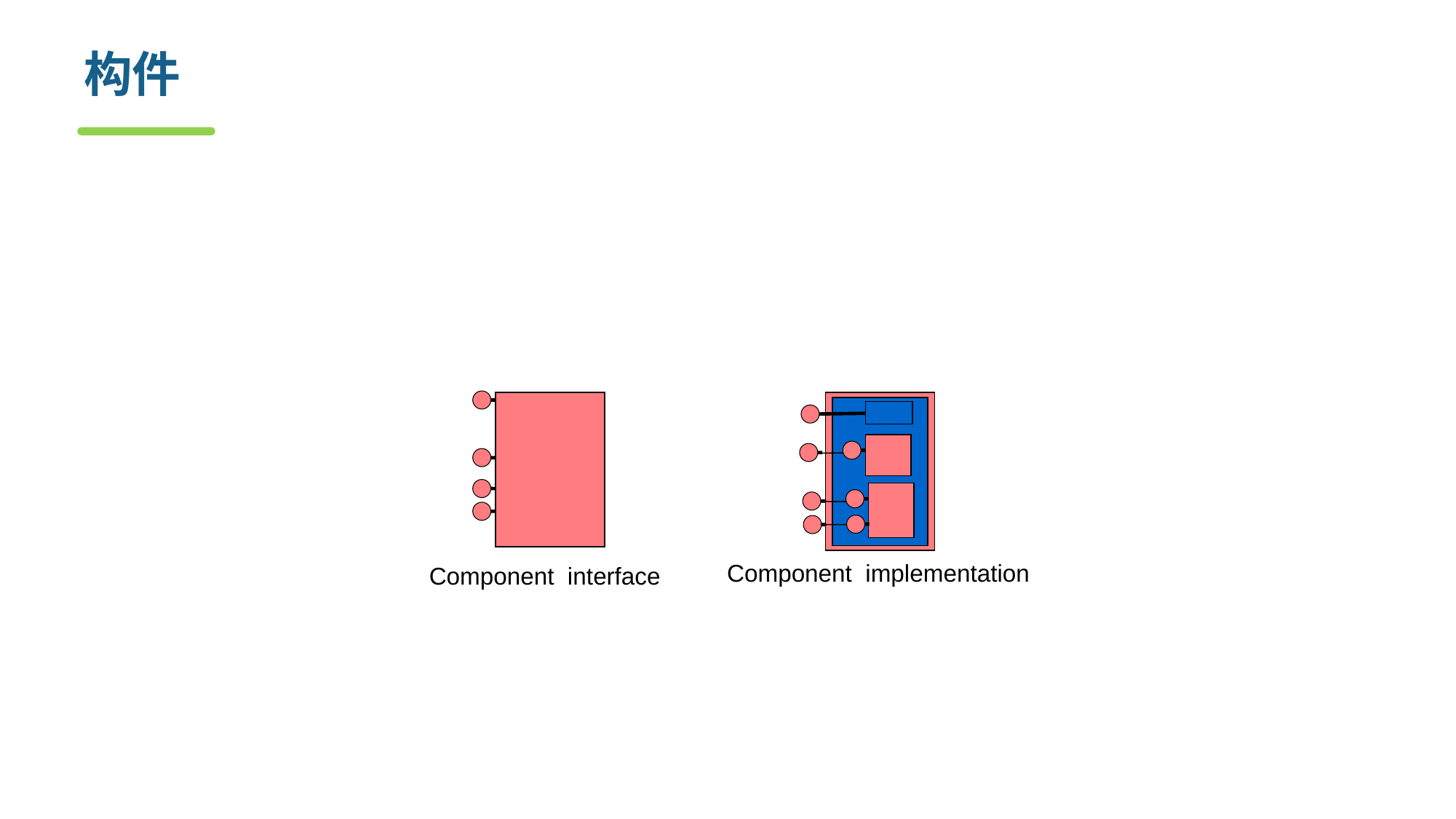

# 构件
构件是软件复用的重要手段，是核心和基础
构件由构件规约与构件实现两部分组成

Component  implementation
Component  interface
26